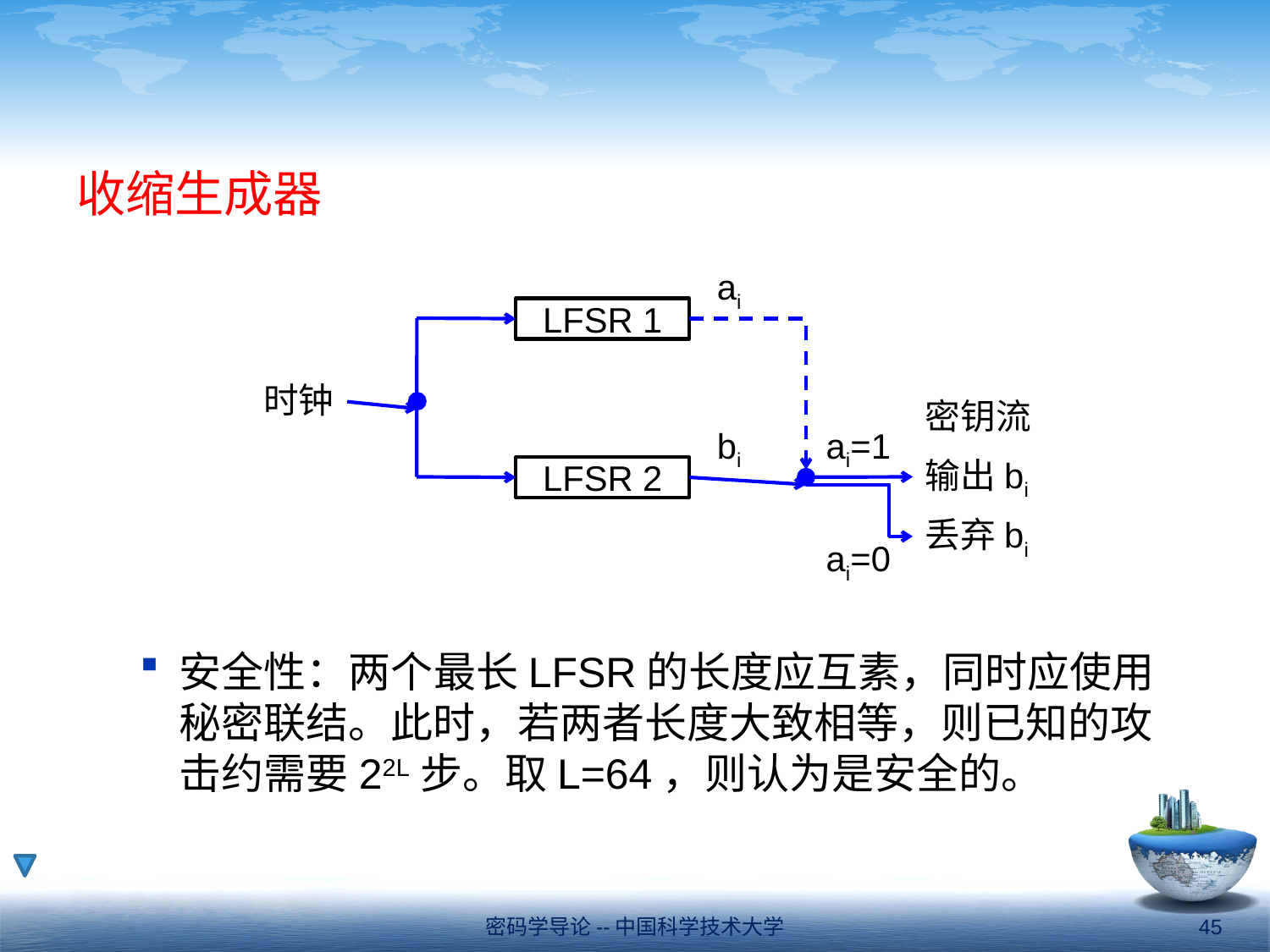

#
收缩生成器

安全性：两个最长LFSR的长度应互素，同时应使用秘密联结。此时，若两者长度大致相等，则已知的攻击约需要22L步。取L=64，则认为是安全的。

ai
LFSR 1
时钟
密钥流

bi
ai=1
输出bi
LFSR 2

丢弃bi
ai=0

密码学导论--中国科学技术大学
45